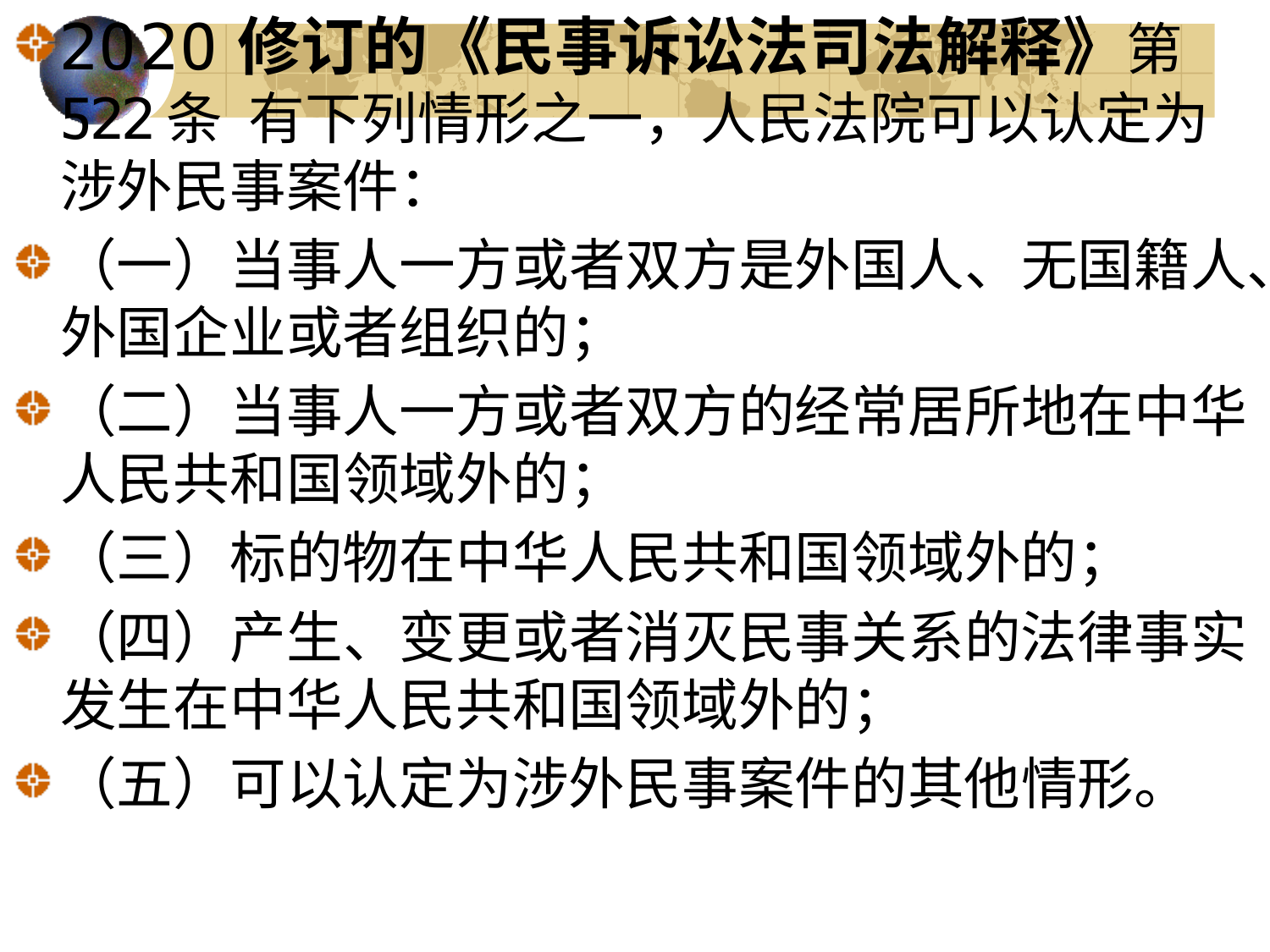

2020修订的《民事诉讼法司法解释》第522条  有下列情形之一，人民法院可以认定为涉外民事案件：
（一）当事人一方或者双方是外国人、无国籍人、外国企业或者组织的；
（二）当事人一方或者双方的经常居所地在中华人民共和国领域外的；
（三）标的物在中华人民共和国领域外的；
（四）产生、变更或者消灭民事关系的法律事实发生在中华人民共和国领域外的；
（五）可以认定为涉外民事案件的其他情形。